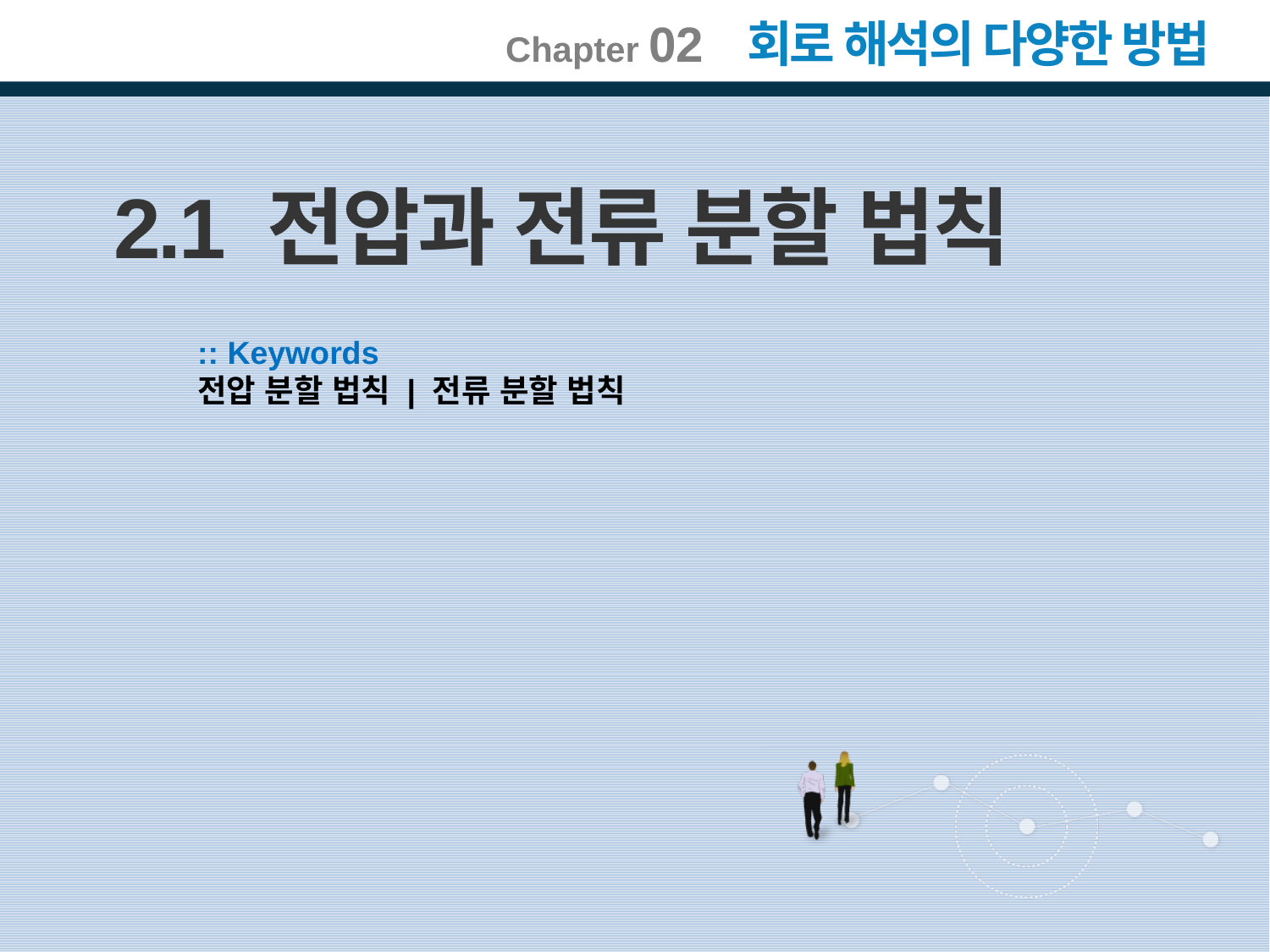

2.1 전압과 전류 분할 법칙
:: Keywords
전압 분할 법칙 | 전류 분할 법칙